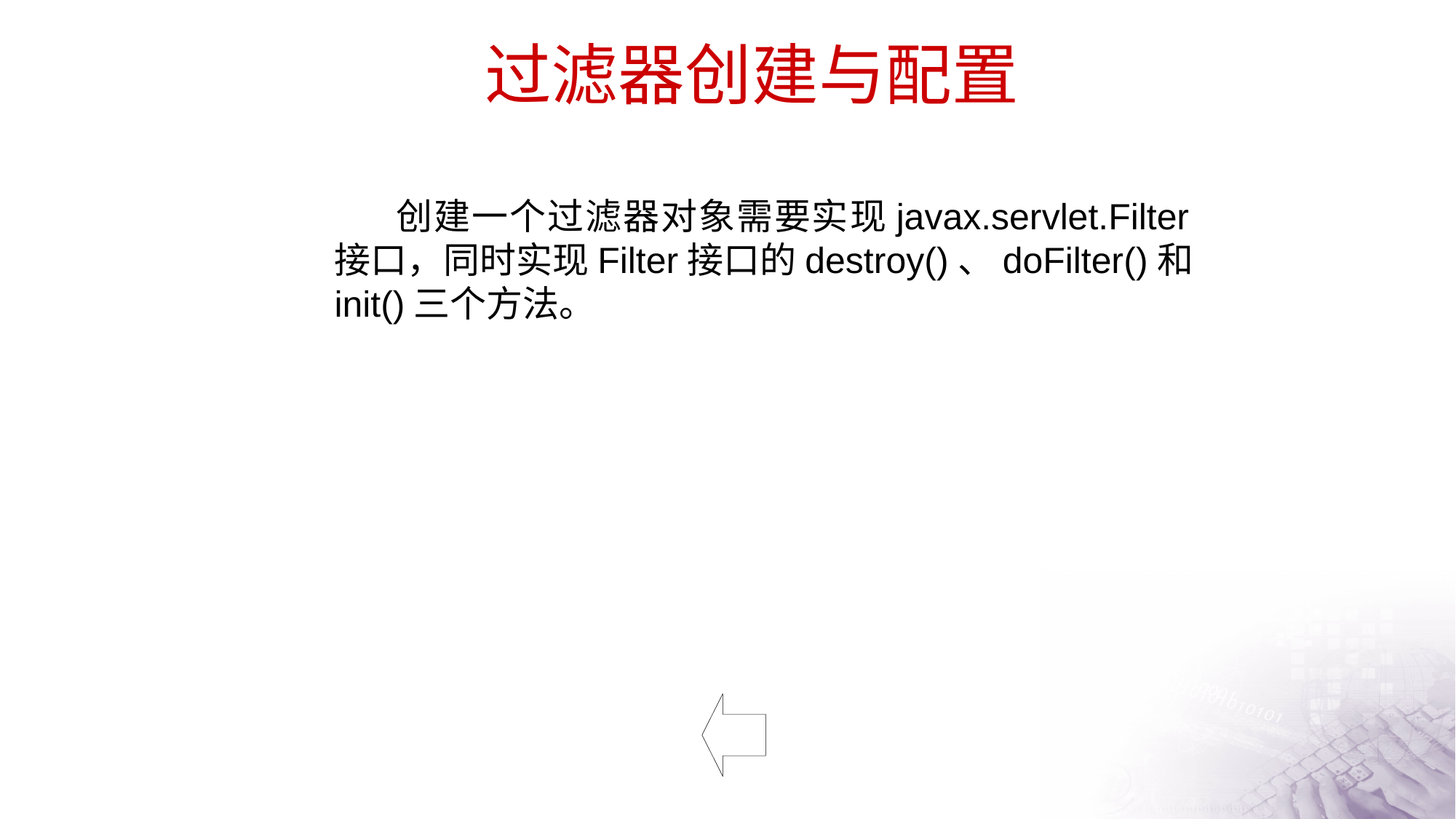

# 过滤器创建与配置
       创建一个过滤器对象需要实现javax.servlet.Filter接口，同时实现Filter接口的destroy()、doFilter()和init()三个方法。